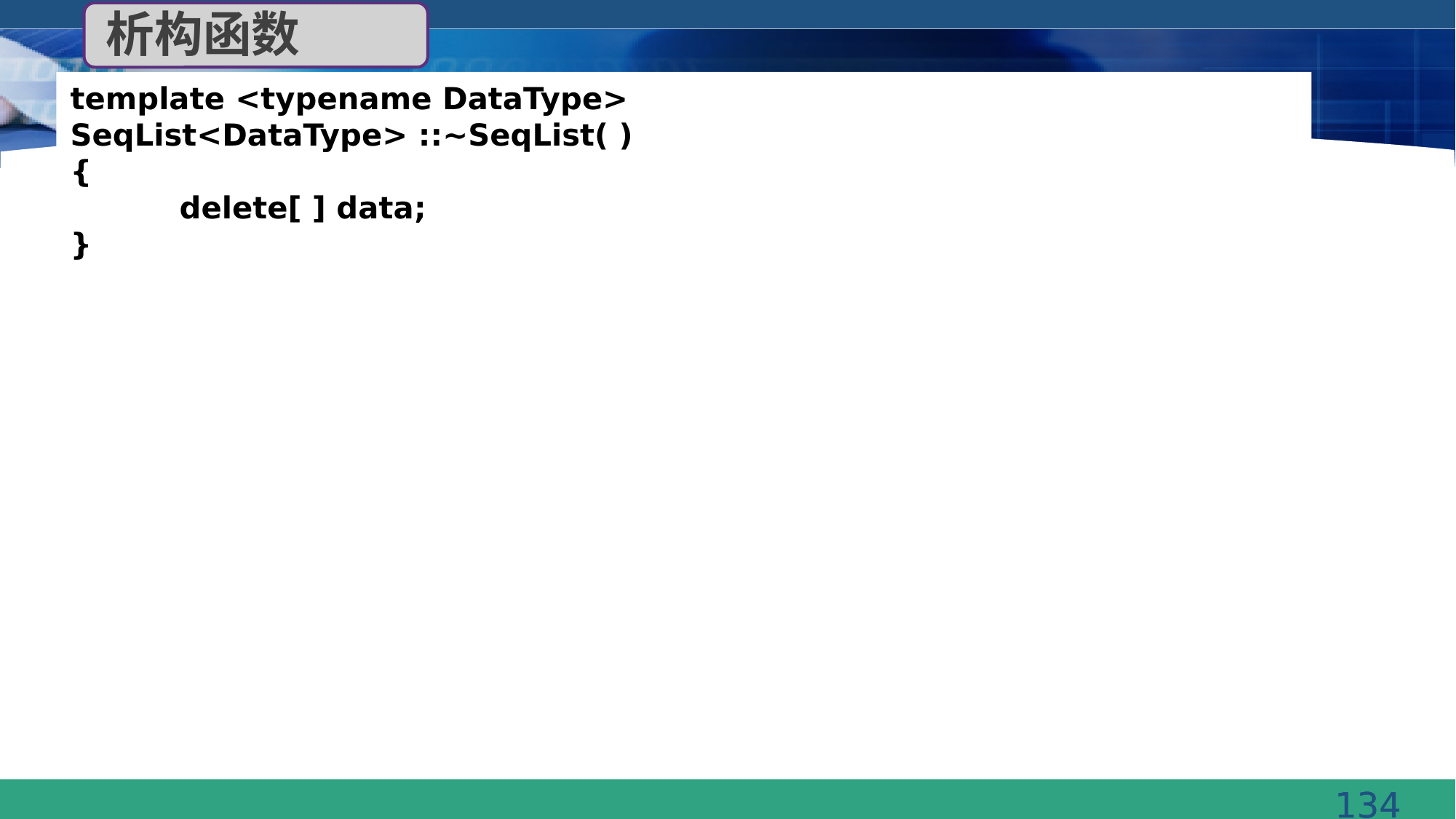

析构函数

template <typename DataType>
SeqList<DataType> ::~SeqList( )
{
	delete[ ] data;
}